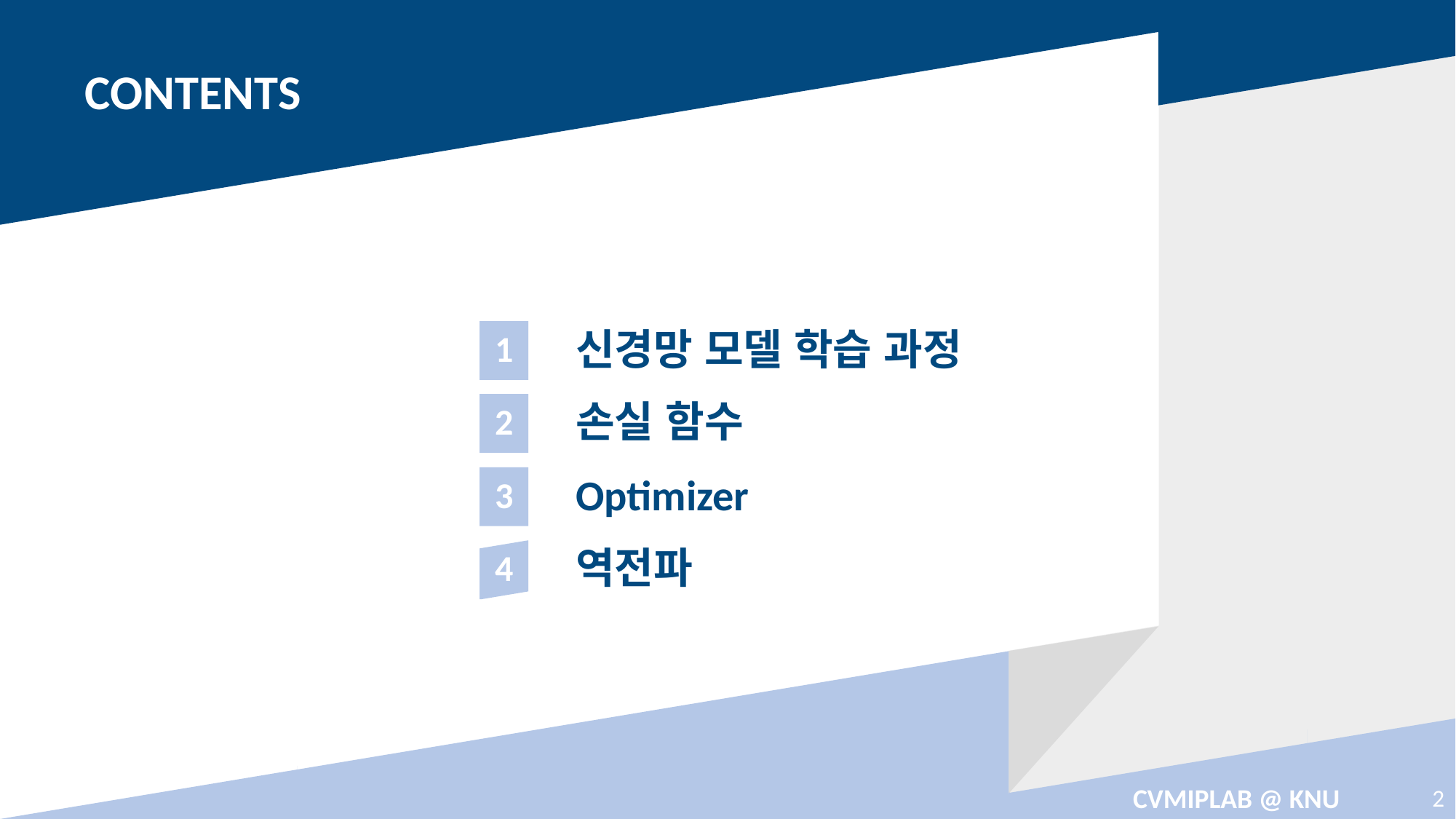

1
신경망 모델 학습 과정
2
손실 함수
3
Optimizer
4
역전파
CVMIPLAB @ KNU
2